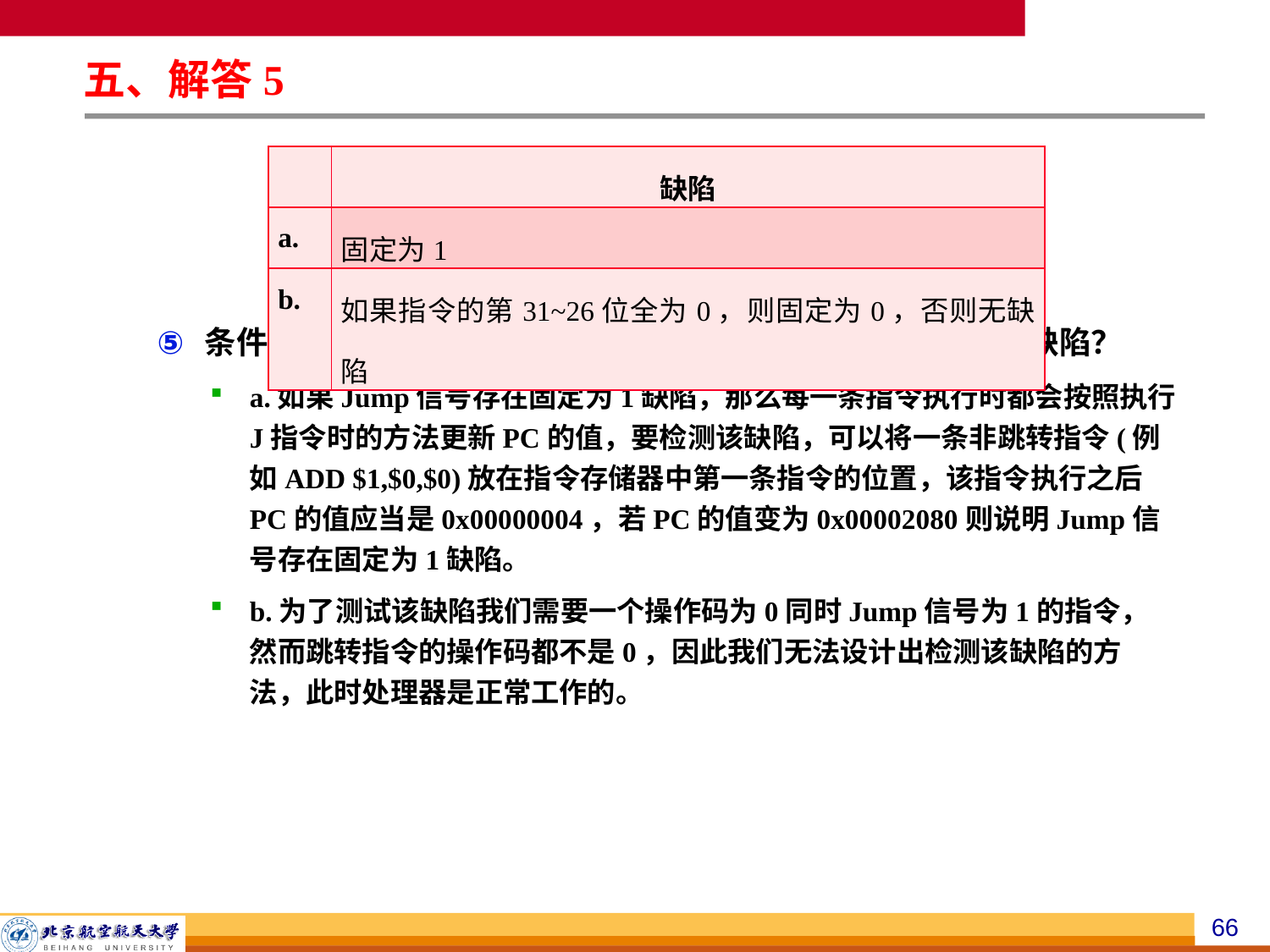

五、解答5

条件同第①问，这次检测控制信号Jump是否存在上表中的缺陷？
a.如果Jump信号存在固定为1缺陷，那么每一条指令执行时都会按照执行J指令时的方法更新PC的值，要检测该缺陷，可以将一条非跳转指令(例如ADD $1,$0,$0)放在指令存储器中第一条指令的位置，该指令执行之后PC的值应当是0x00000004，若PC的值变为0x00002080则说明Jump信号存在固定为1缺陷。
b.为了测试该缺陷我们需要一个操作码为0同时Jump信号为1的指令，然而跳转指令的操作码都不是0，因此我们无法设计出检测该缺陷的方法，此时处理器是正常工作的。
|  | 缺陷 |
| --- | --- |
| a. | 固定为1 |
| b. | 如果指令的第31~26位全为0，则固定为0，否则无缺陷 |